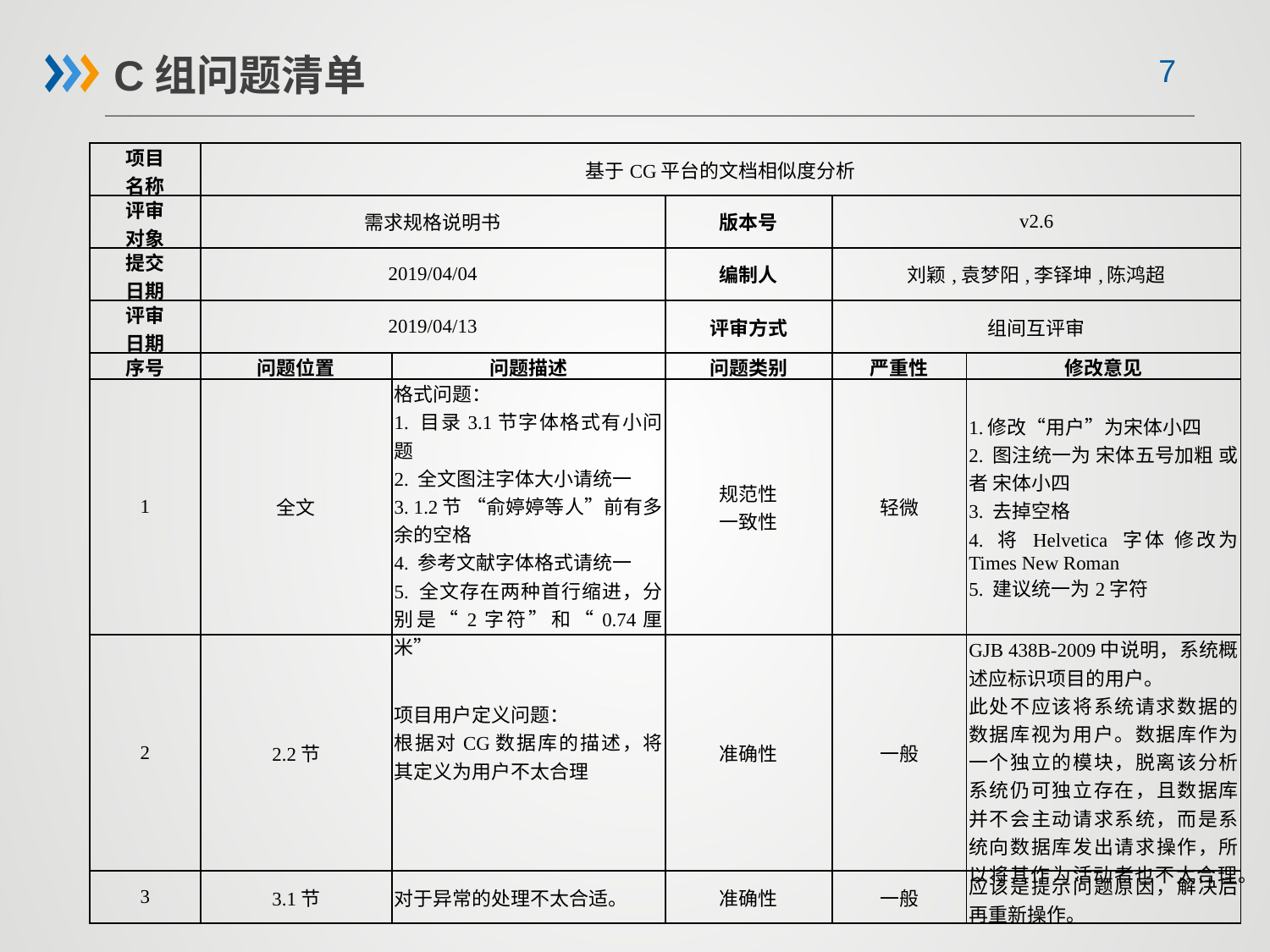

C组问题清单
| 项目 名称 | 基于CG平台的文档相似度分析 |  |  |  |  |
| --- | --- | --- | --- | --- | --- |
| 评审 对象 | 需求规格说明书 |  | 版本号 | v2.6 |  |
| 提交 日期 | 2019/04/04 |  | 编制人 | 刘颖,袁梦阳,李铎坤,陈鸿超 |  |
| 评审 日期 | 2019/04/13 |  | 评审方式 | 组间互评审 |  |
| 序号 | 问题位置 | 问题描述 | 问题类别 | 严重性 | 修改意见 |
| 1 | 全文 | 格式问题： 1. 目录3.1节字体格式有小问题 2. 全文图注字体大小请统一 3. 1.2节 “俞婷婷等人”前有多余的空格 4. 参考文献字体格式请统一 5. 全文存在两种首行缩进，分别是“2字符”和“0.74厘米” | 规范性 一致性 | 轻微 | 1.修改“用户”为宋体小四 2. 图注统一为 宋体五号加粗 或者 宋体小四 3. 去掉空格 4. 将 Helvetica 字体 修改为 Times New Roman 5. 建议统一为2字符 |
| 2 | 2.2节 | 项目用户定义问题： 根据对CG数据库的描述，将其定义为用户不太合理 | 准确性 | 一般 | GJB 438B-2009中说明，系统概述应标识项目的用户。 此处不应该将系统请求数据的数据库视为用户。数据库作为一个独立的模块，脱离该分析系统仍可独立存在，且数据库并不会主动请求系统，而是系统向数据库发出请求操作，所以将其作为活动者也不太合理。 |
| 3 | 3.1节 | 对于异常的处理不太合适。 | 准确性 | 一般 | 应该是提示问题原因，解决后再重新操作。 |